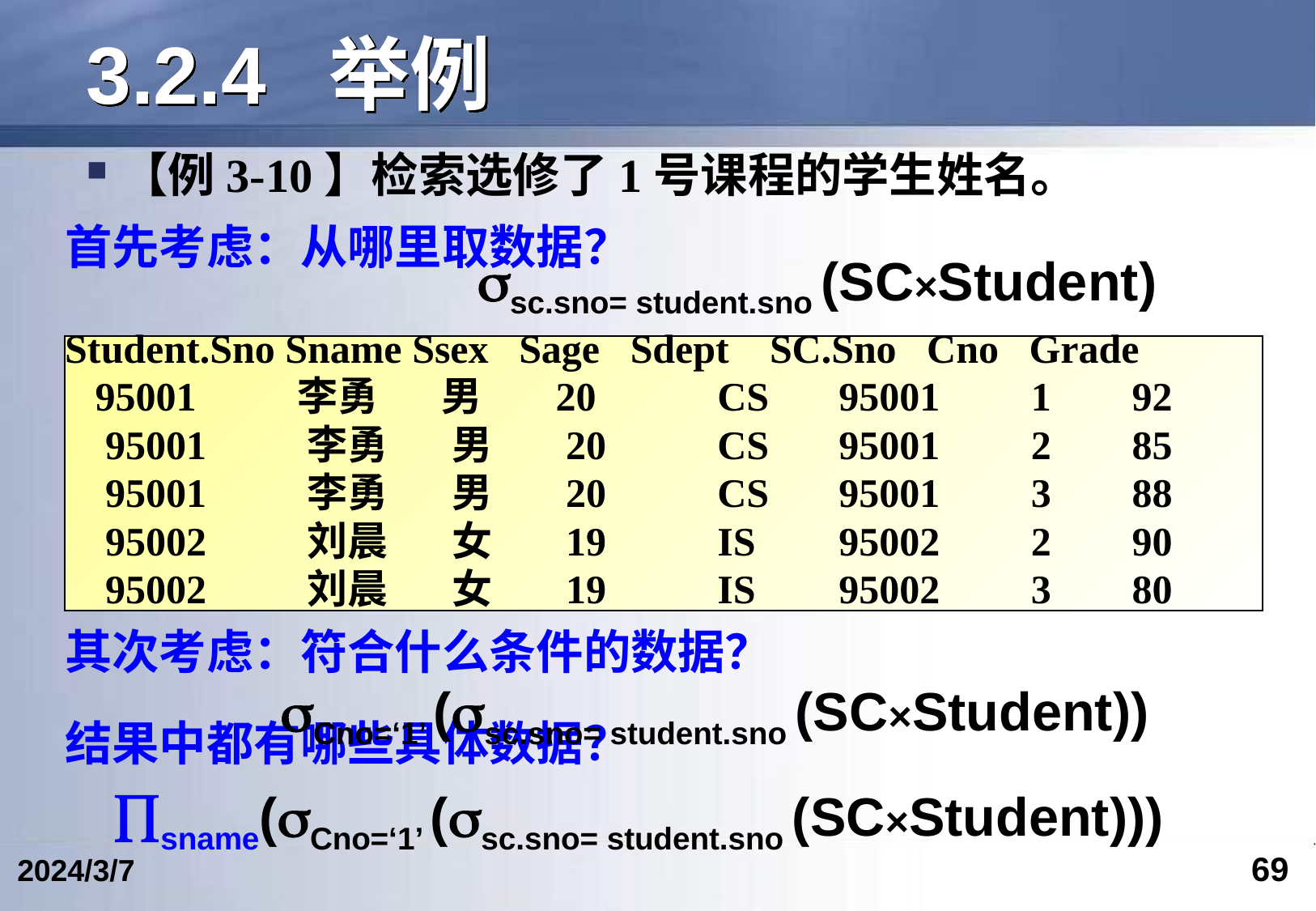

# 3.2.4	举例
【例3-10】检索选修了1号课程的学生姓名。
首先考虑：从哪里取数据？

其次考虑：符合什么条件的数据？

结果中都有哪些具体数据？
σsc.sno= student.sno (SC×Student)
Student.Sno Sname Ssex   Sage   Sdept    SC.Sno   Cno   Grade
   95001         李勇       男       20 	CS	95001         1        92
    95001         李勇       男       20	CS	95001         2        85
    95001         李勇       男       20	CS	95001         3        88
    95002         刘晨       女       19	IS 	95002         2        90
    95002         刘晨       女       19	IS	95002         3        80
σCno=‘1’ (σsc.sno= student.sno (SC×Student))
 ∏sname(σCno=‘1’ (σsc.sno= student.sno (SC×Student)))
69
2024/3/7